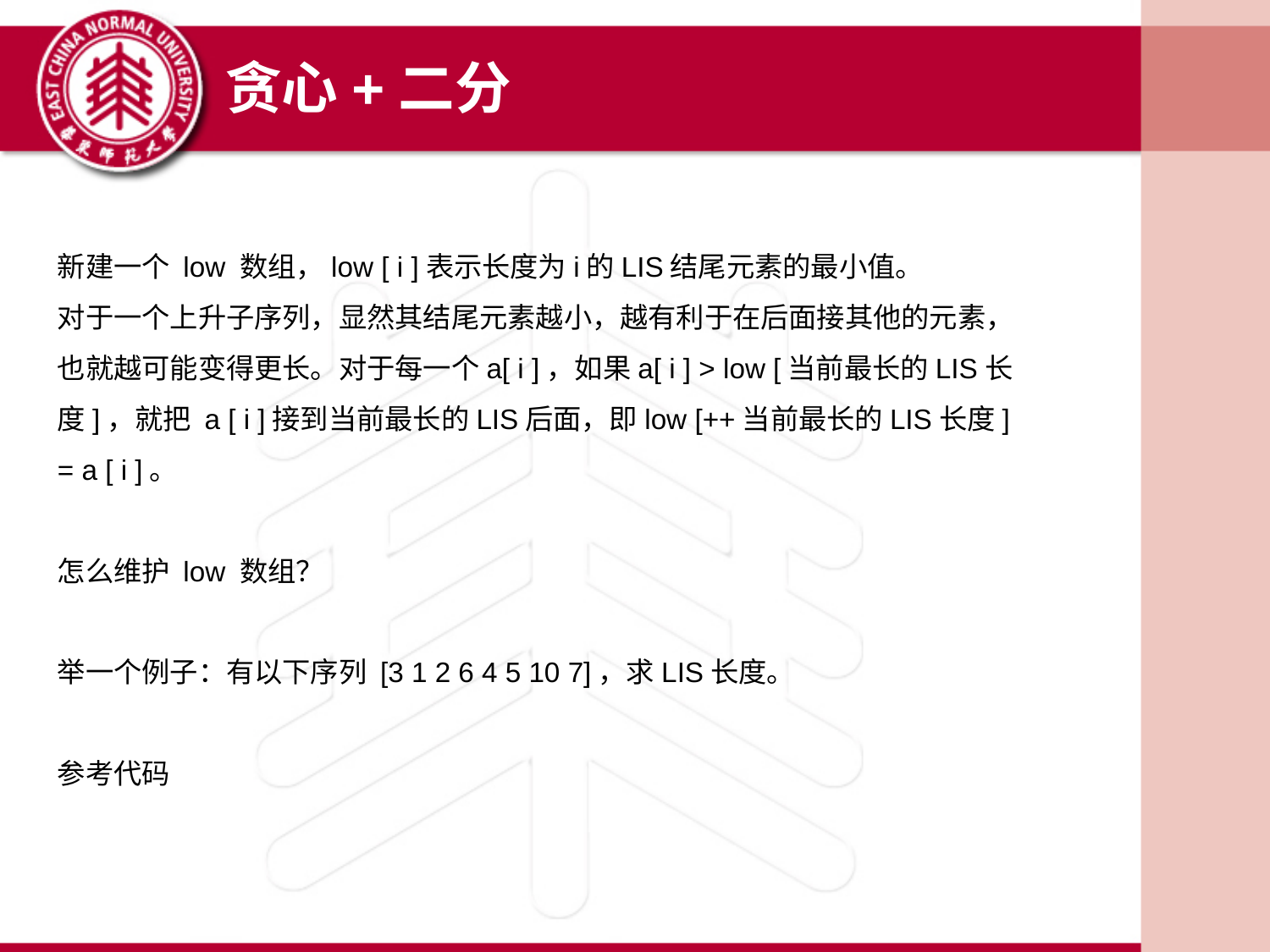

贪心+二分
新建一个 low 数组，low [ i ]表示长度为i的LIS结尾元素的最小值。
对于一个上升子序列，显然其结尾元素越小，越有利于在后面接其他的元素，也就越可能变得更长。对于每一个a[ i ]，如果a[ i ] > low [当前最长的LIS长度]，就把 a [ i ]接到当前最长的LIS后面，即low [++当前最长的LIS长度] = a [ i ]。

怎么维护 low 数组？

举一个例子：有以下序列 [3 1 2 6 4 5 10 7]，求LIS长度。

参考代码